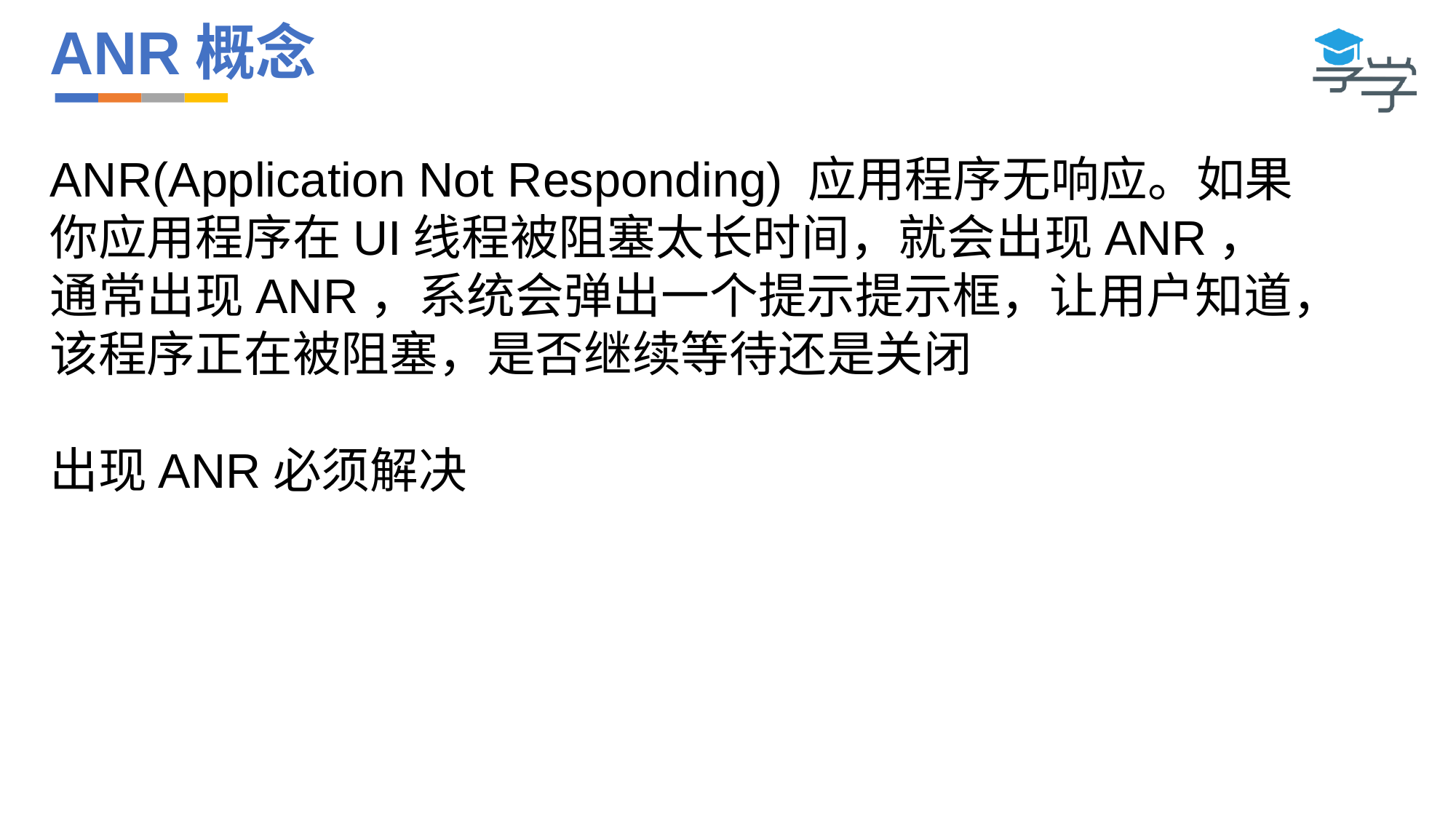

# ANR概念
ANR(Application Not Responding) 应用程序无响应。如果你应用程序在UI线程被阻塞太长时间，就会出现ANR，通常出现ANR，系统会弹出一个提示提示框，让用户知道，该程序正在被阻塞，是否继续等待还是关闭

出现ANR必须解决